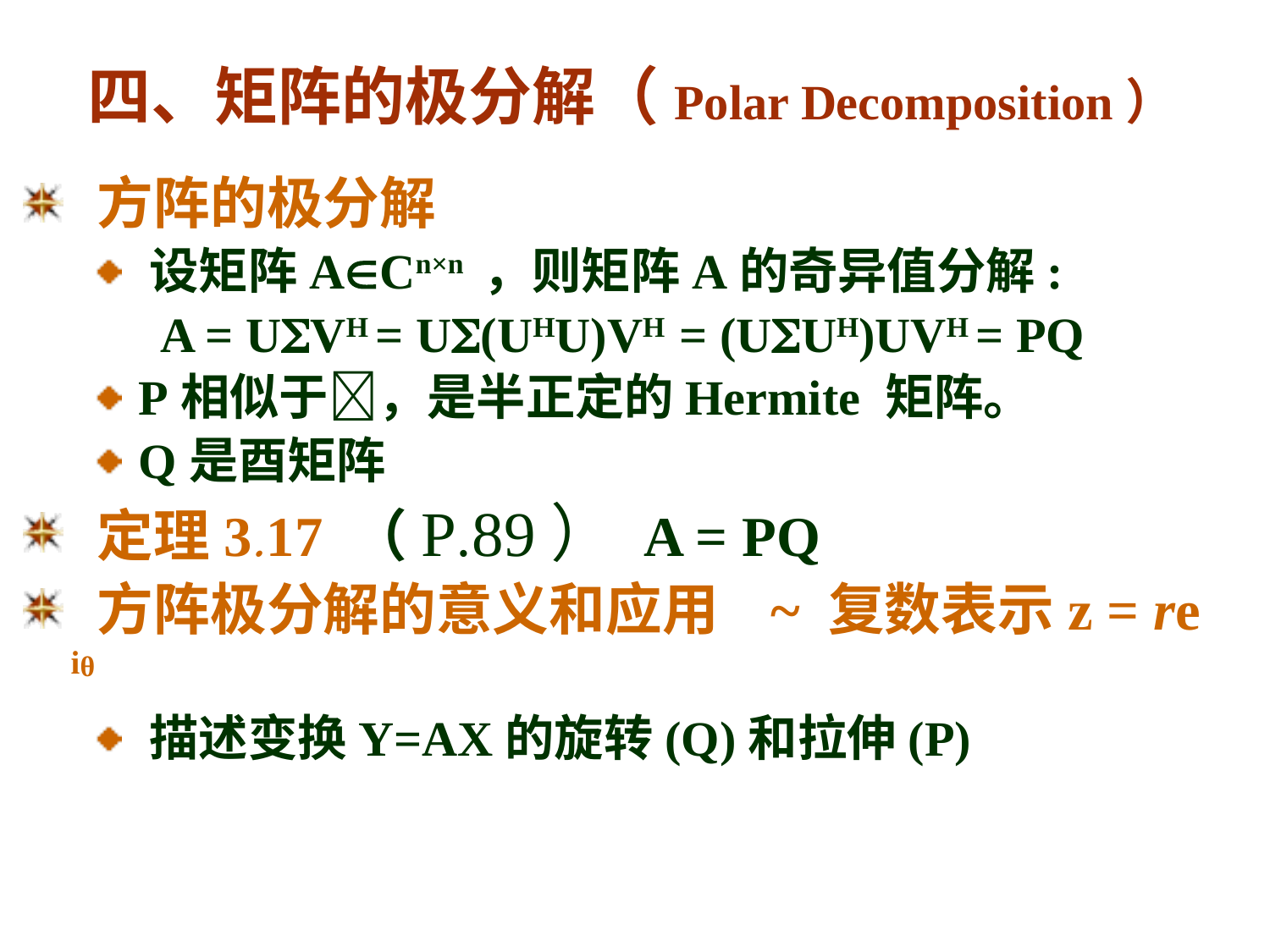

# 四、矩阵的极分解（Polar Decomposition）
 方阵的极分解
 设矩阵A∈Cn×n ，则矩阵A的奇异值分解:
      A = UΣVH = UΣ(UHU)VH  = (UΣUH)UVH = PQ
 P相似于Σ，是半正定的Hermite 矩阵。
 Q是酉矩阵
 定理3.17 （P.89） A = PQ
 方阵极分解的意义和应用   ~ 复数表示z = re iθ
 描述变换Y=AX的旋转(Q)和拉伸(P)